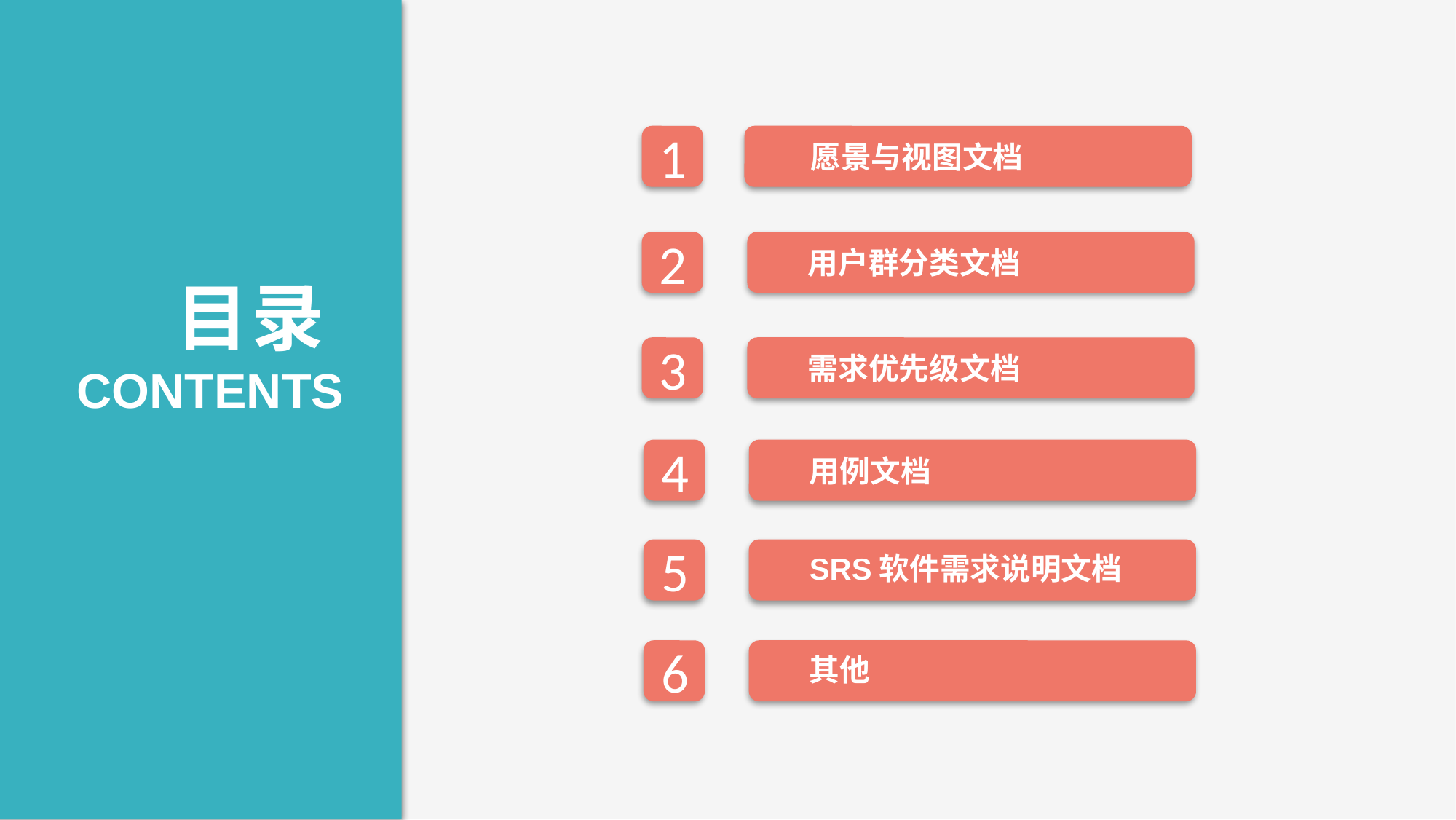

1

愿景与视图文档
2

用户群分类文档
目录
CONTENTS
3

需求优先级文档
4

用例文档
5

SRS软件需求说明文档
6

其他